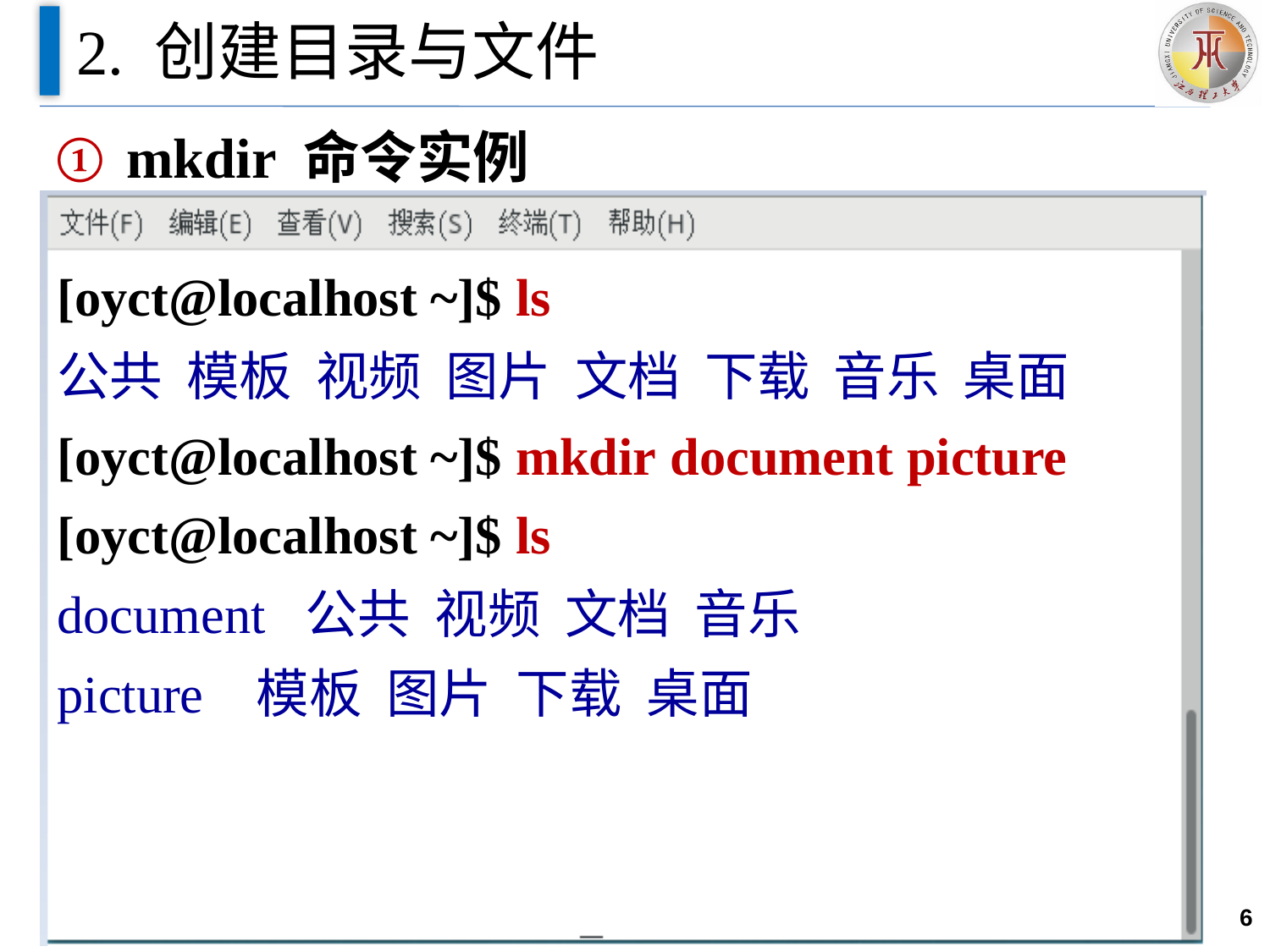

# 2. 创建目录与文件
mkdir 命令实例
[oyct@localhost ~]$ ls
公共  模板  视频  图片  文档  下载  音乐  桌面
[oyct@localhost ~]$ mkdir document picture
[oyct@localhost ~]$ ls
document  公共  视频  文档  音乐
picture   模板  图片  下载  桌面

6